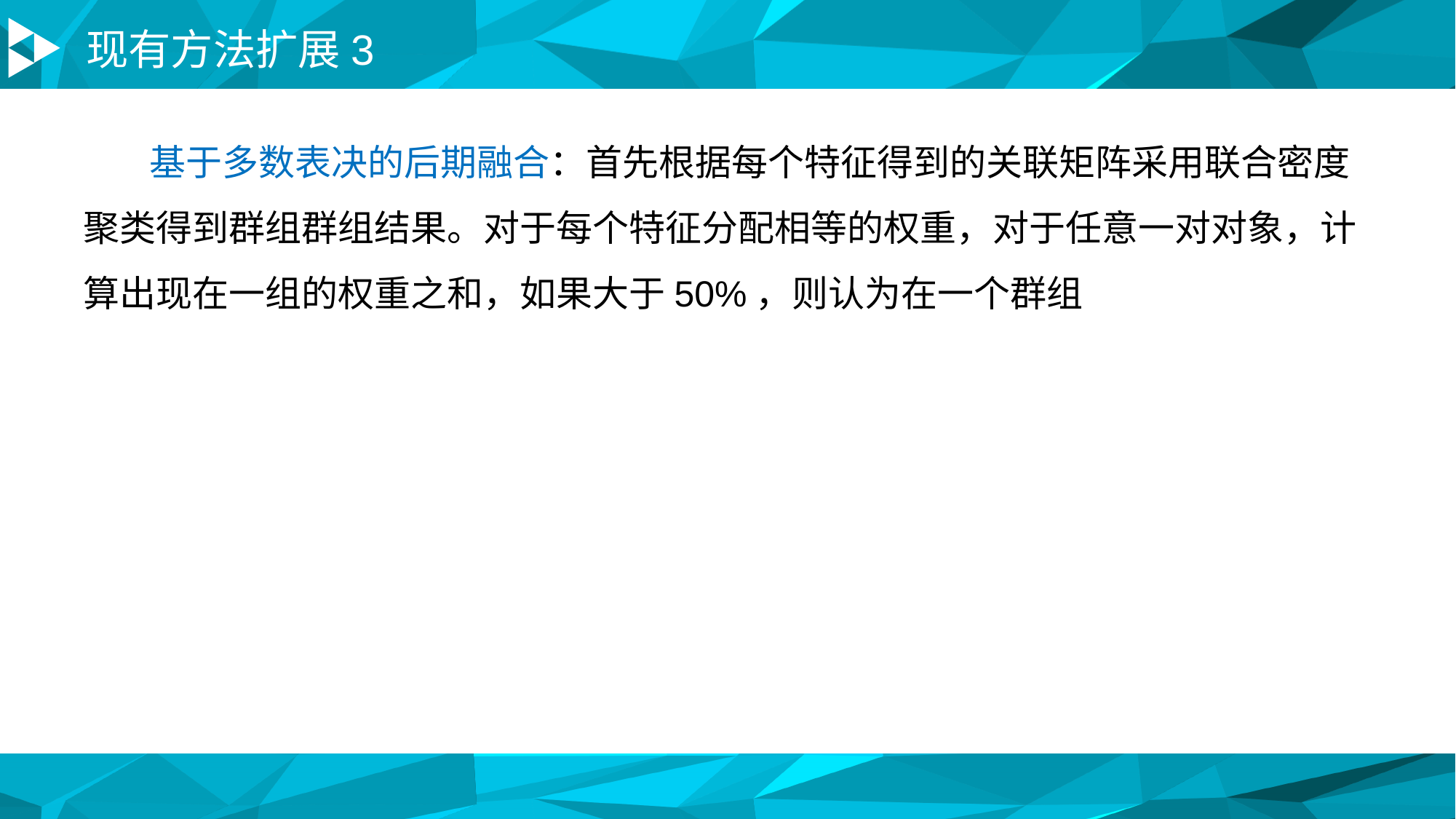

现有方法扩展3
       基于多数表决的后期融合：首先根据每个特征得到的关联矩阵采用联合密度聚类得到群组群组结果。对于每个特征分配相等的权重，对于任意一对对象，计算出现在一组的权重之和，如果大于50%，则认为在一个群组